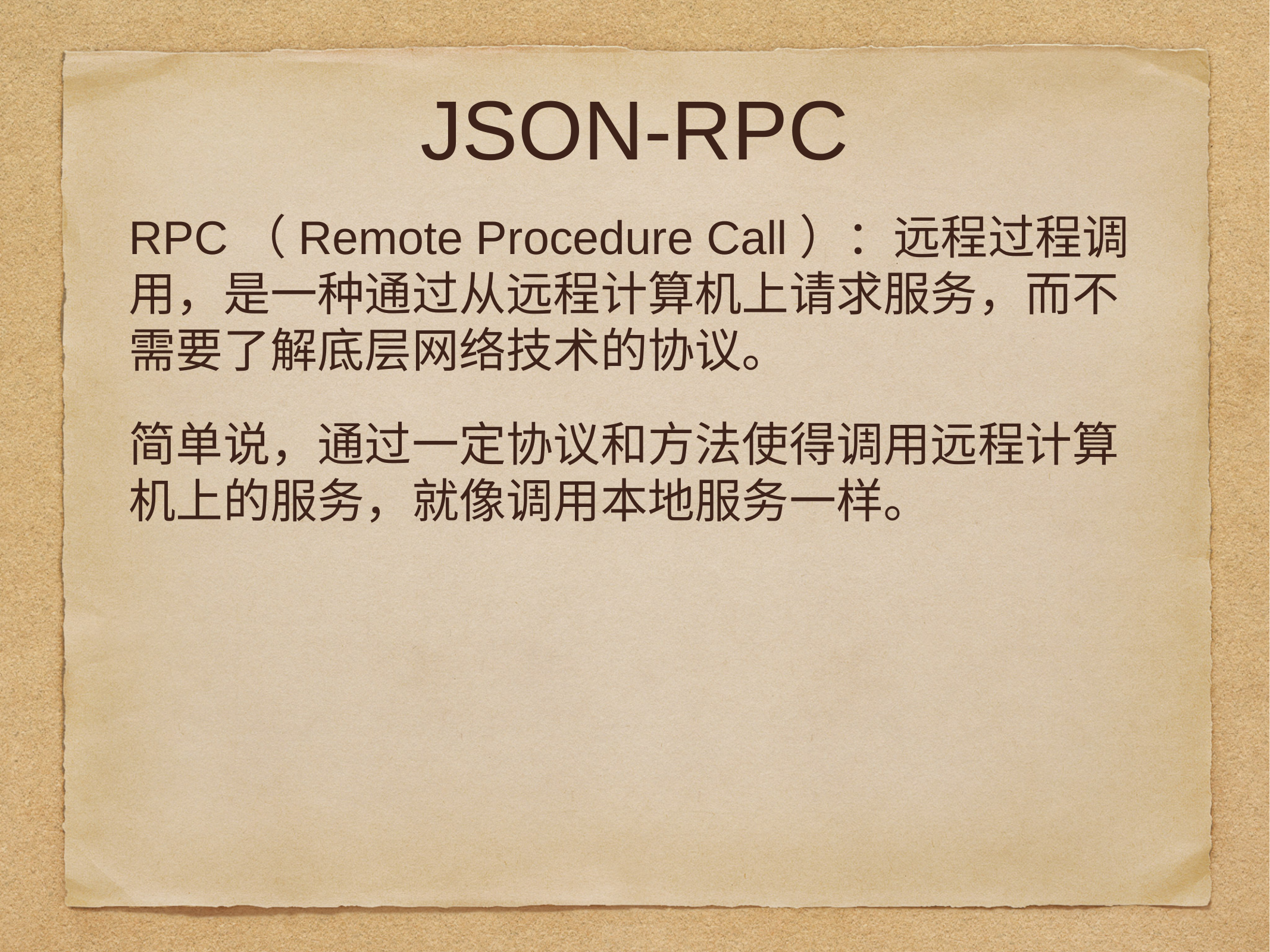

# JSON-RPC
RPC（Remote Procedure Call）：远程过程调用，是一种通过从远程计算机上请求服务，而不需要了解底层网络技术的协议。
简单说，通过一定协议和方法使得调用远程计算机上的服务，就像调用本地服务一样。